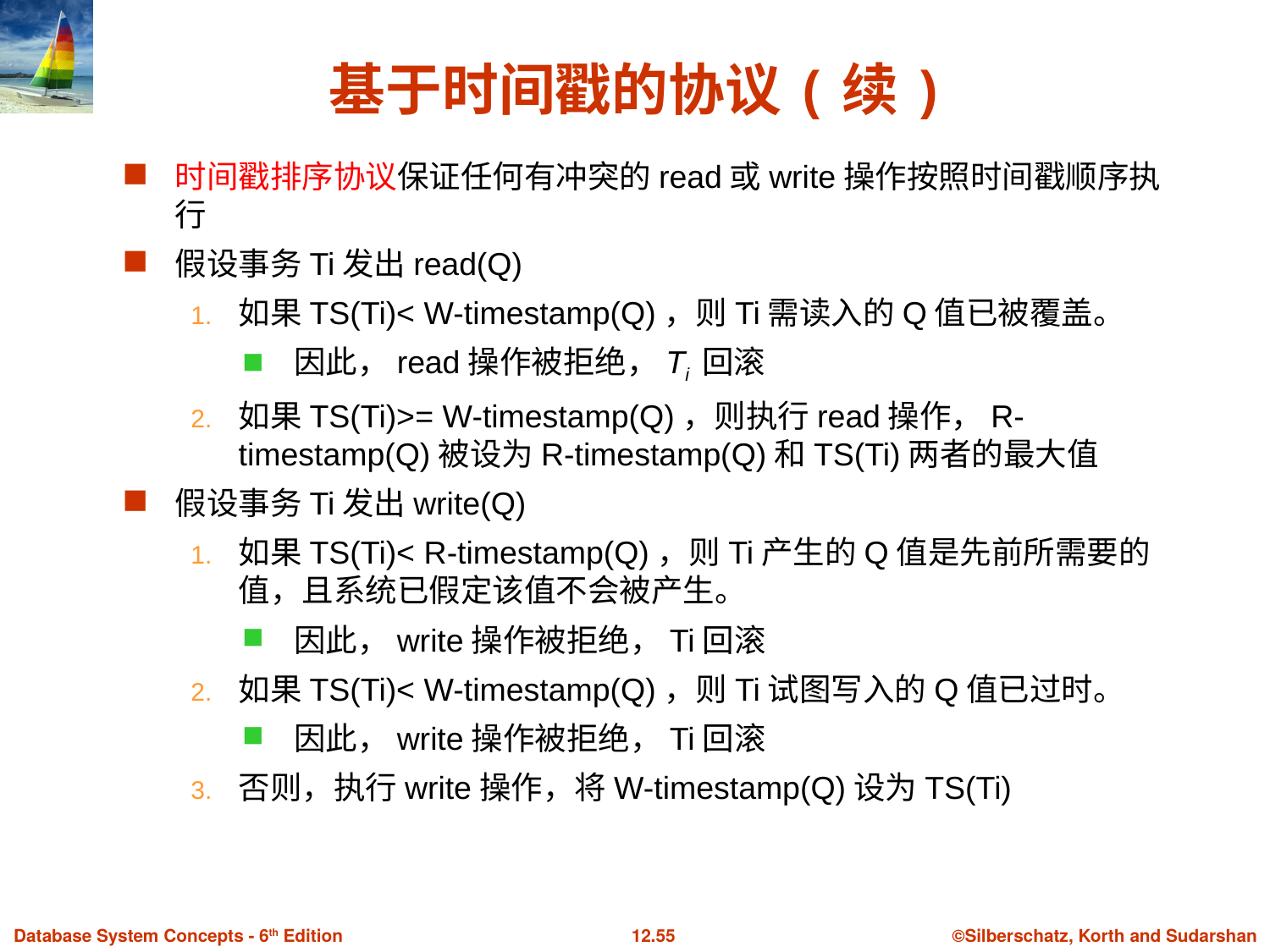

# 基于时间戳的协议(续)
时间戳排序协议保证任何有冲突的read或write操作按照时间戳顺序执行
假设事务Ti发出read(Q)
如果TS(Ti)< W-timestamp(Q)，则Ti需读入的Q值已被覆盖。
因此，read操作被拒绝，Ti 回滚
如果TS(Ti)>= W-timestamp(Q)，则执行read操作，R-timestamp(Q)被设为R-timestamp(Q)和TS(Ti)两者的最大值
假设事务Ti发出write(Q)
如果TS(Ti)< R-timestamp(Q)，则Ti产生的Q值是先前所需要的值，且系统已假定该值不会被产生。
因此，write操作被拒绝，Ti回滚
如果TS(Ti)< W-timestamp(Q)，则Ti试图写入的Q值已过时。
因此，write操作被拒绝，Ti回滚
否则，执行write操作，将W-timestamp(Q)设为TS(Ti)